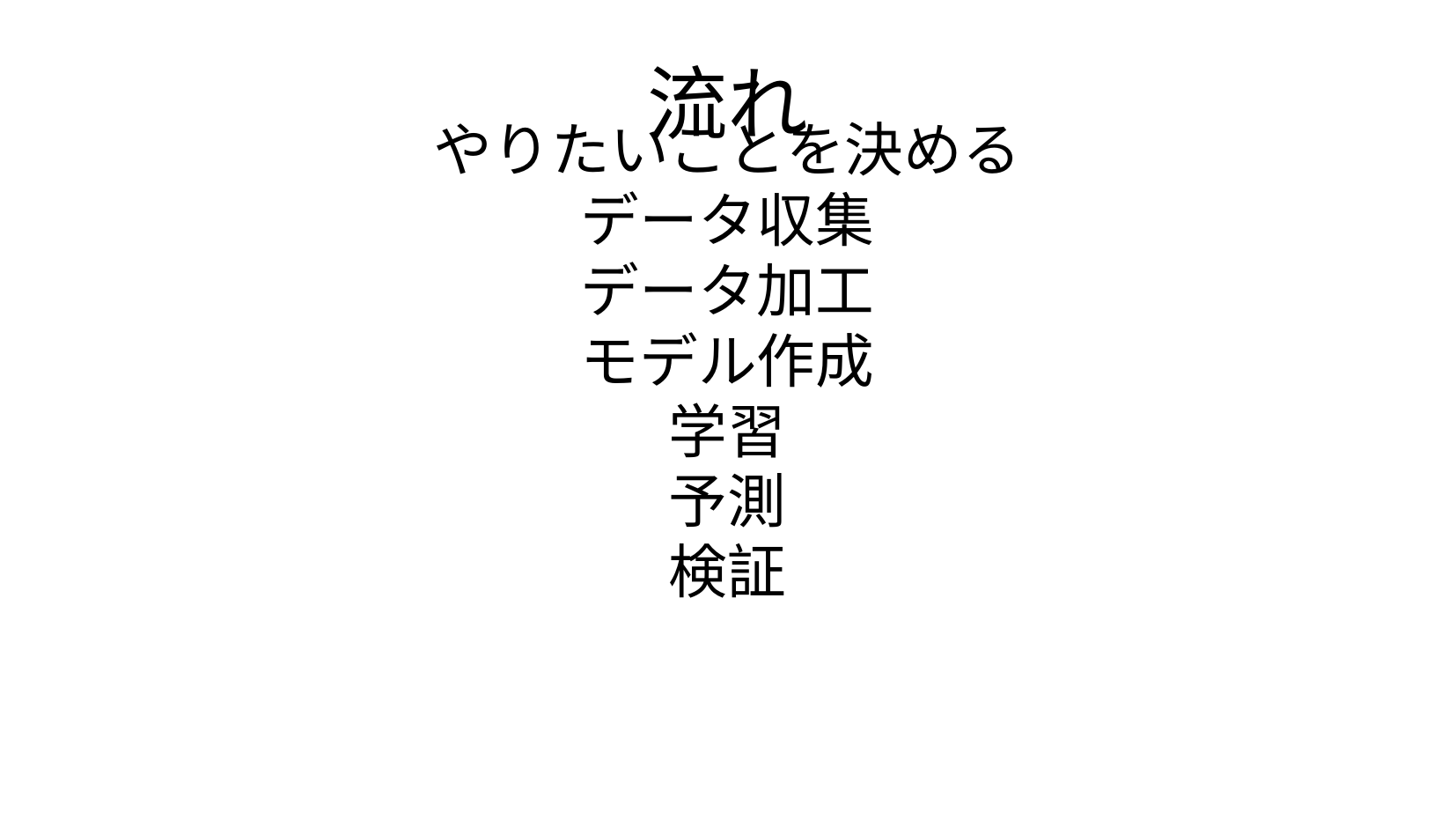

流れ
やりたいことを決める
データ収集
データ加工
モデル作成
学習
予測
検証